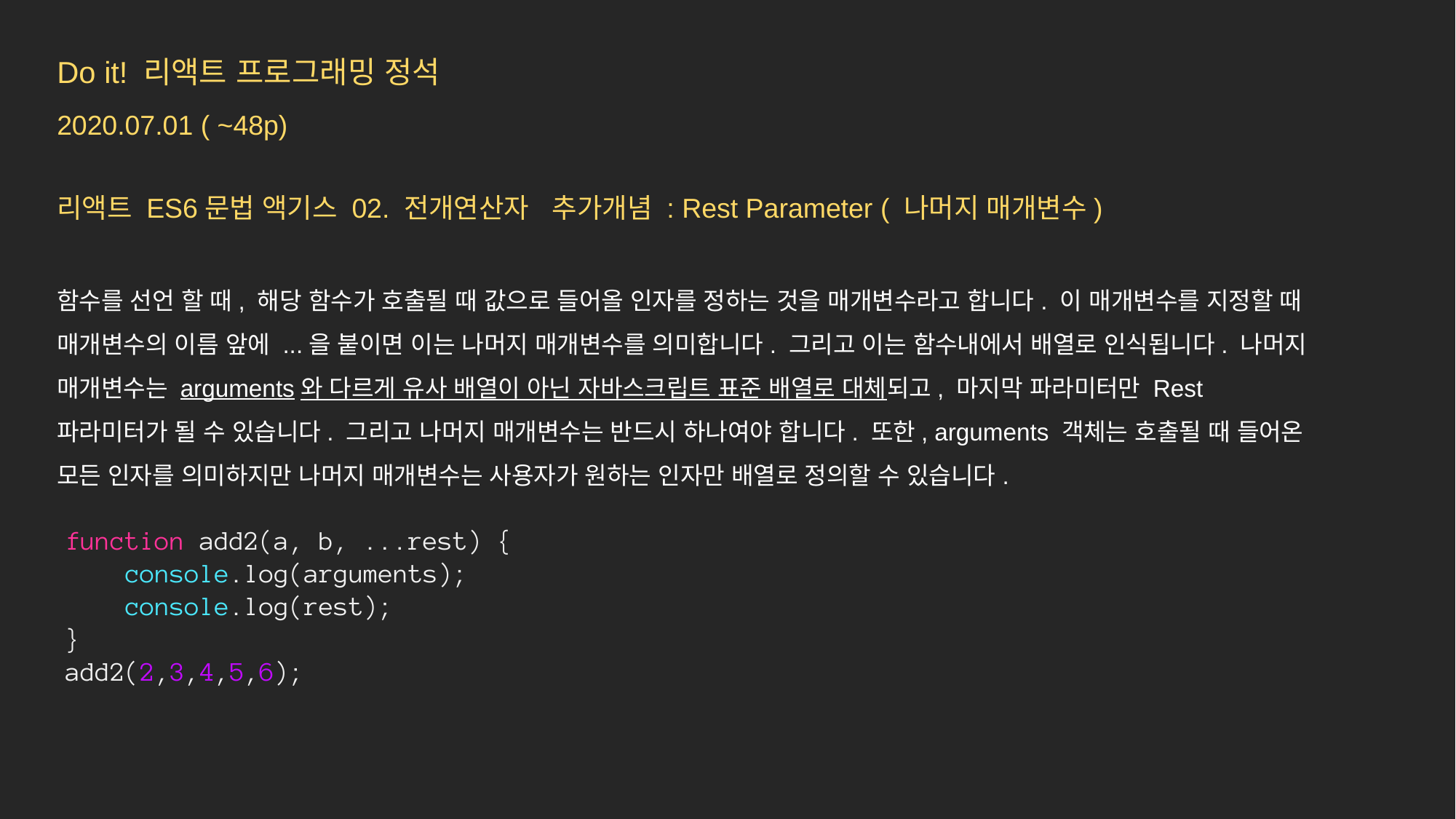

Do it! 리액트 프로그래밍 정석

2020.07.01 ( ~48p)
리액트 ES6문법 액기스 02. 전개연산자   추가개념 : Rest Parameter ( 나머지 매개변수)
함수를 선언 할 때, 해당 함수가 호출될 때 값으로 들어올 인자를 정하는 것을 매개변수라고 합니다. 이 매개변수를 지정할 때 매개변수의 이름 앞에 ...을 붙이면 이는 나머지 매개변수를 의미합니다. 그리고 이는 함수내에서 배열로 인식됩니다. 나머지 매개변수는 arguments와 다르게 유사 배열이 아닌 자바스크립트 표준 배열로 대체되고, 마지막 파라미터만 Rest 파라미터가 될 수 있습니다. 그리고 나머지 매개변수는 반드시 하나여야 합니다. 또한, arguments 객체는 호출될 때 들어온 모든 인자를 의미하지만 나머지 매개변수는 사용자가 원하는 인자만 배열로 정의할 수 있습니다.
function add2(a, b, ...rest) {
    console.log(arguments);
    console.log(rest);
}
add2(2,3,4,5,6);